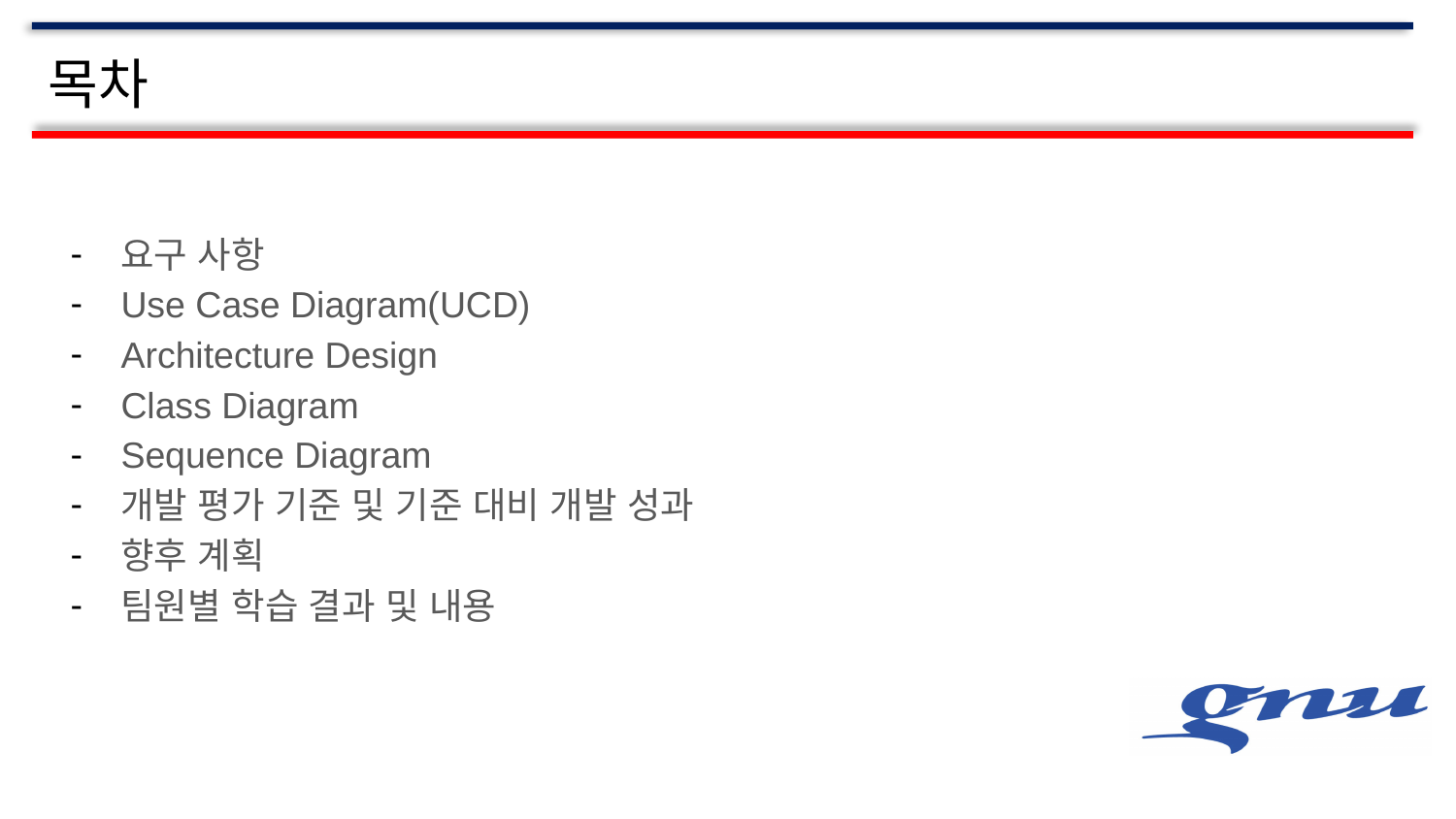

# 목차

요구 사항
Use Case Diagram(UCD)
Architecture Design
Class Diagram
Sequence Diagram
개발 평가 기준 및 기준 대비 개발 성과
향후 계획
팀원별 학습 결과 및 내용